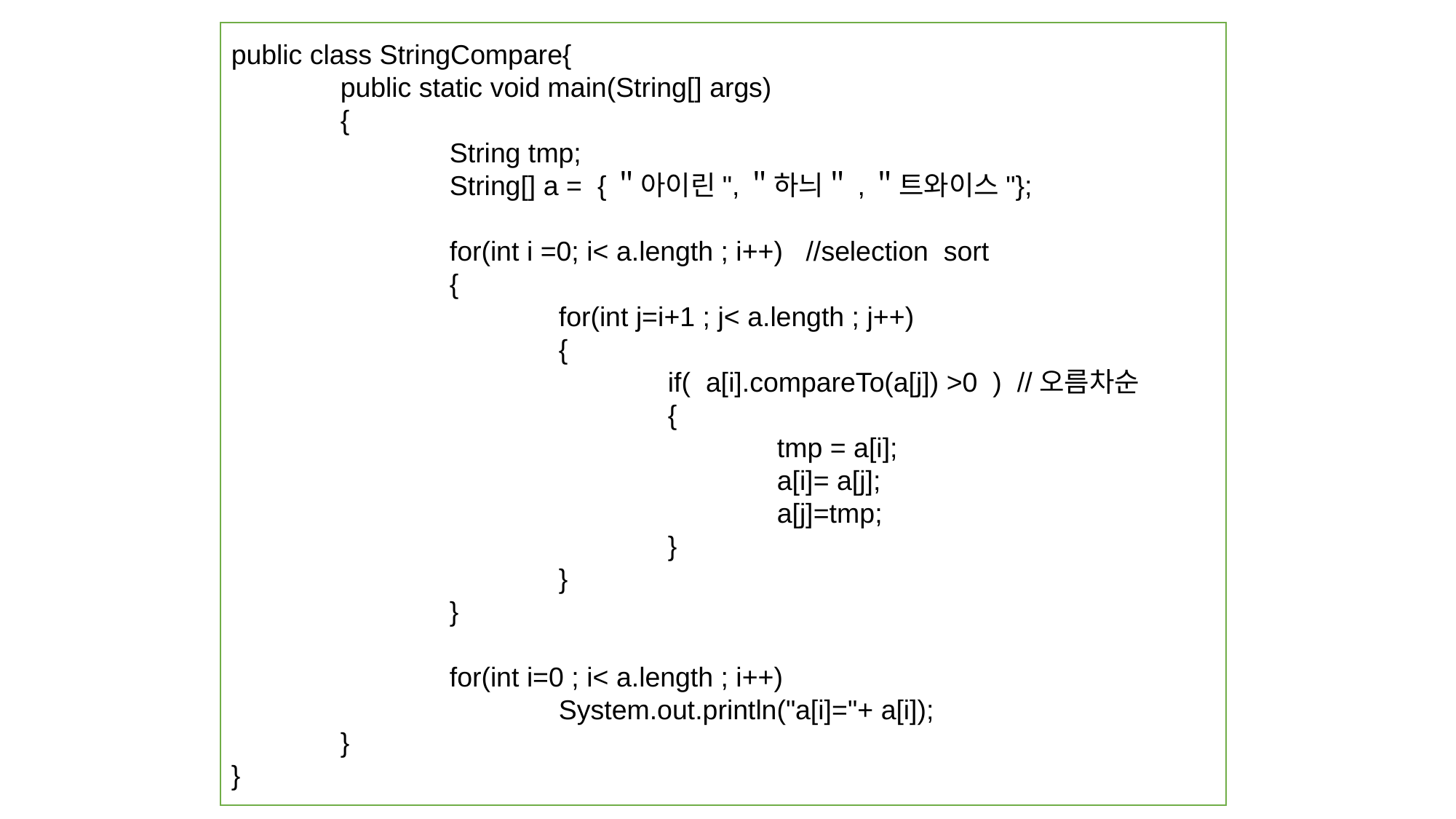

public class StringCompare{
	public static void main(String[] args)
	{
		String tmp;
		String[] a =  {＂아이린",＂하늬＂,＂트와이스"};
		for(int i =0; i< a.length ; i++)   //selection  sort
		{
			for(int j=i+1 ; j< a.length ; j++)
			{
				if(  a[i].compareTo(a[j]) >0  )  //오름차순
				{
					tmp = a[i];
					a[i]= a[j];
					a[j]=tmp;
				}
			}
		}

		for(int i=0 ; i< a.length ; i++)
			System.out.println("a[i]="+ a[i]);
	}
}